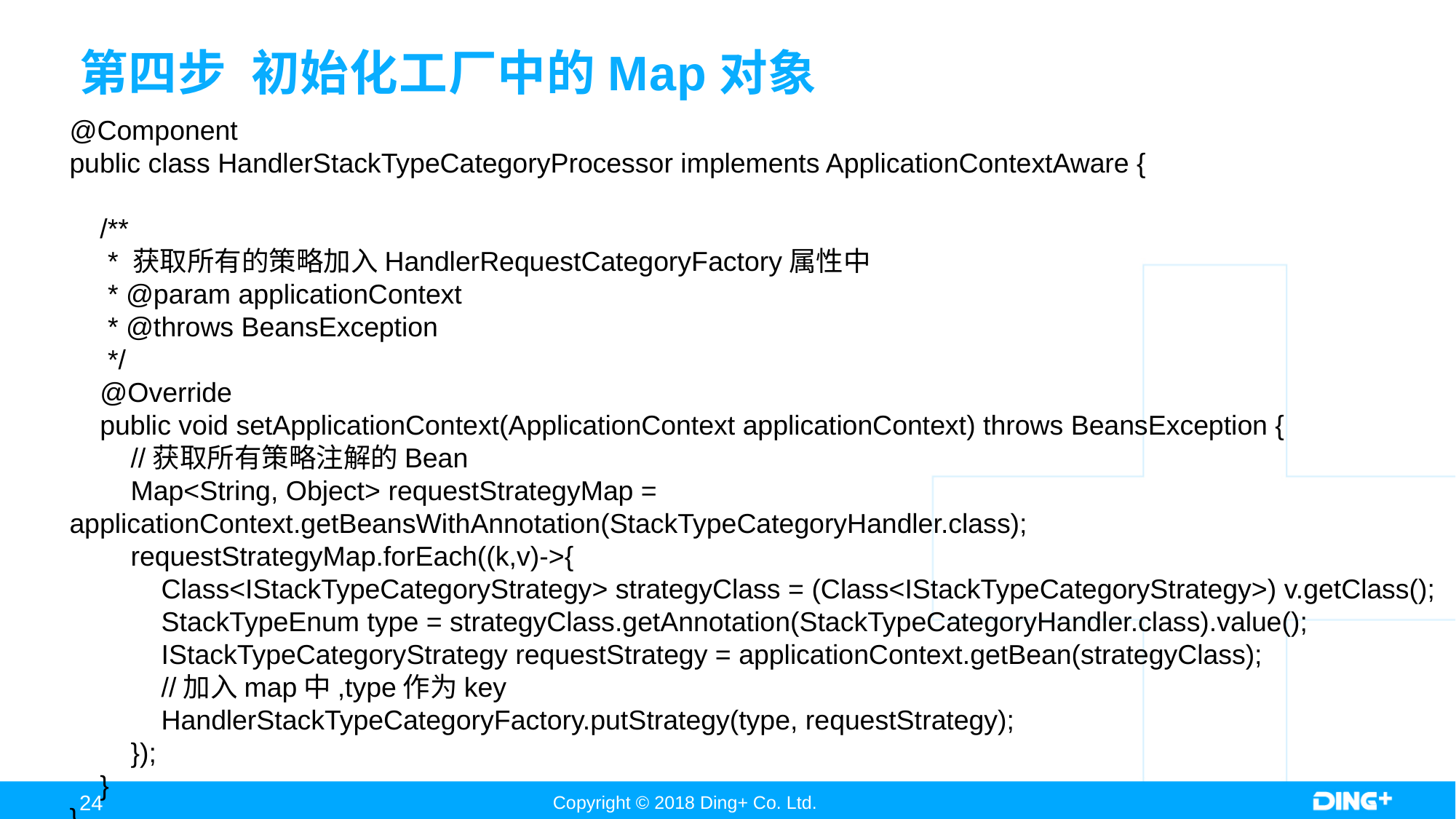

# 第四步  初始化工厂中的Map对象
@Component
public class HandlerStackTypeCategoryProcessor implements ApplicationContextAware {

    /**
     * 获取所有的策略加入HandlerRequestCategoryFactory属性中
     * @param applicationContext
     * @throws BeansException
     */
    @Override
    public void setApplicationContext(ApplicationContext applicationContext) throws BeansException {
        //获取所有策略注解的Bean
        Map<String, Object> requestStrategyMap = applicationContext.getBeansWithAnnotation(StackTypeCategoryHandler.class);
        requestStrategyMap.forEach((k,v)->{
            Class<IStackTypeCategoryStrategy> strategyClass = (Class<IStackTypeCategoryStrategy>) v.getClass();
            StackTypeEnum type = strategyClass.getAnnotation(StackTypeCategoryHandler.class).value();
            IStackTypeCategoryStrategy requestStrategy = applicationContext.getBean(strategyClass);
            //加入map中,type作为key
            HandlerStackTypeCategoryFactory.putStrategy(type, requestStrategy);
        });
    }
}
24
Copyright © 2018 Ding+ Co. Ltd.